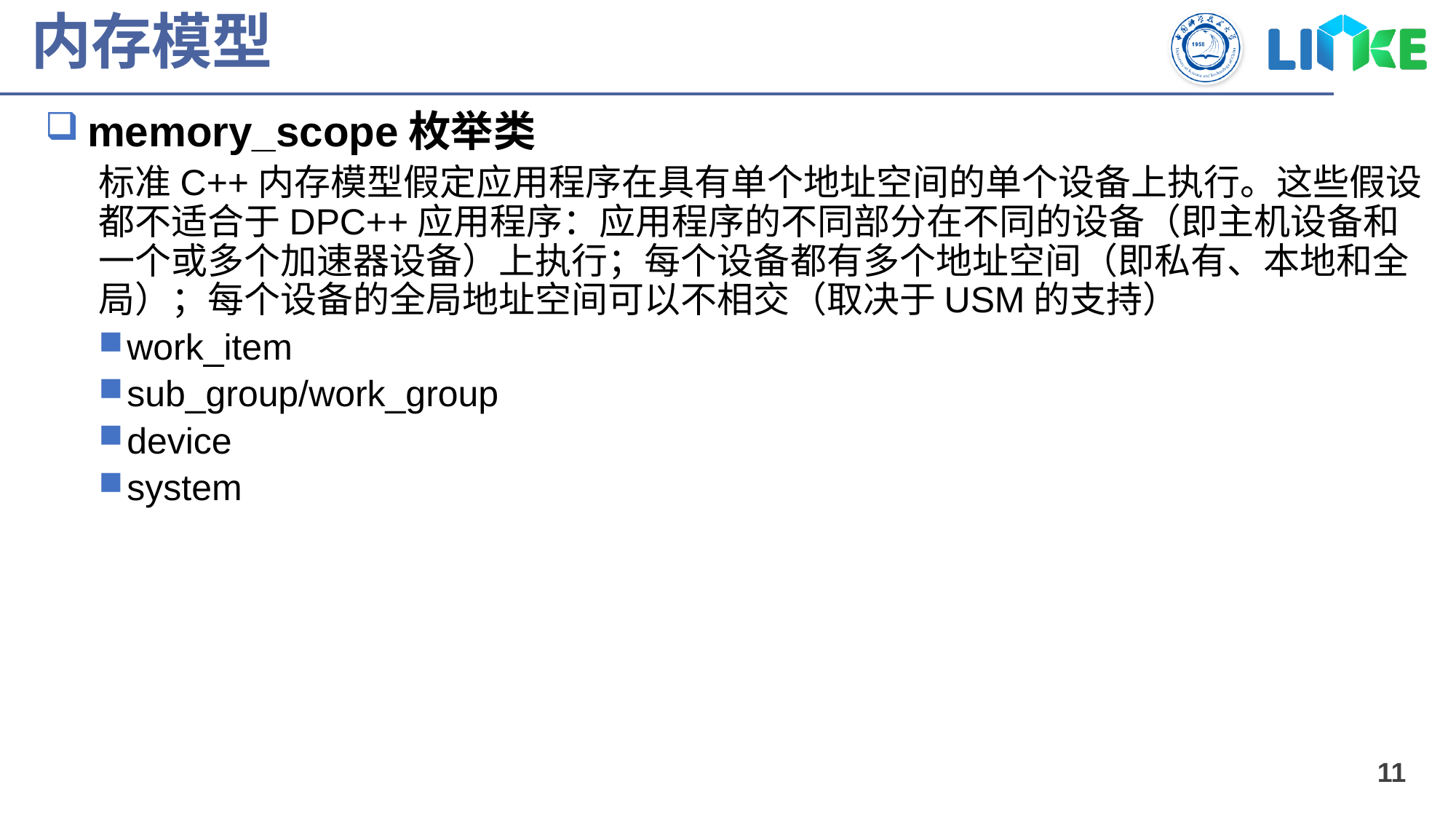

# 内存模型
memory_scope枚举类
标准C++内存模型假定应用程序在具有单个地址空间的单个设备上执行。这些假设都不适合于DPC++应用程序：应用程序的不同部分在不同的设备（即主机设备和一个或多个加速器设备）上执行；每个设备都有多个地址空间（即私有、本地和全局）；每个设备的全局地址空间可以不相交（取决于USM的支持）
work_item
sub_group/work_group
device
system
11